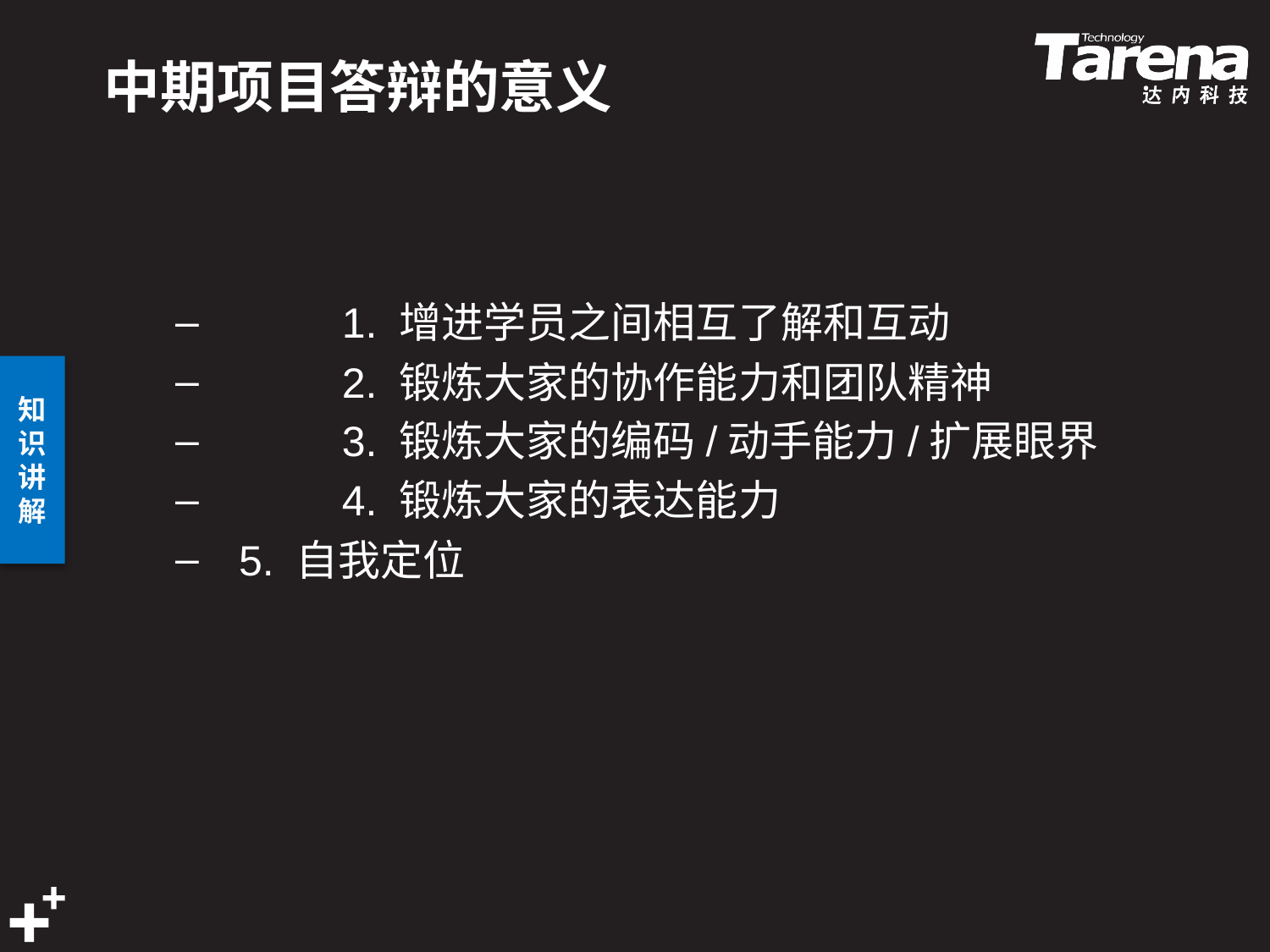

# 中期项目答辩的意义
	1. 增进学员之间相互了解和互动
	2. 锻炼大家的协作能力和团队精神
	3. 锻炼大家的编码/动手能力/扩展眼界
	4. 锻炼大家的表达能力
  5. 自我定位